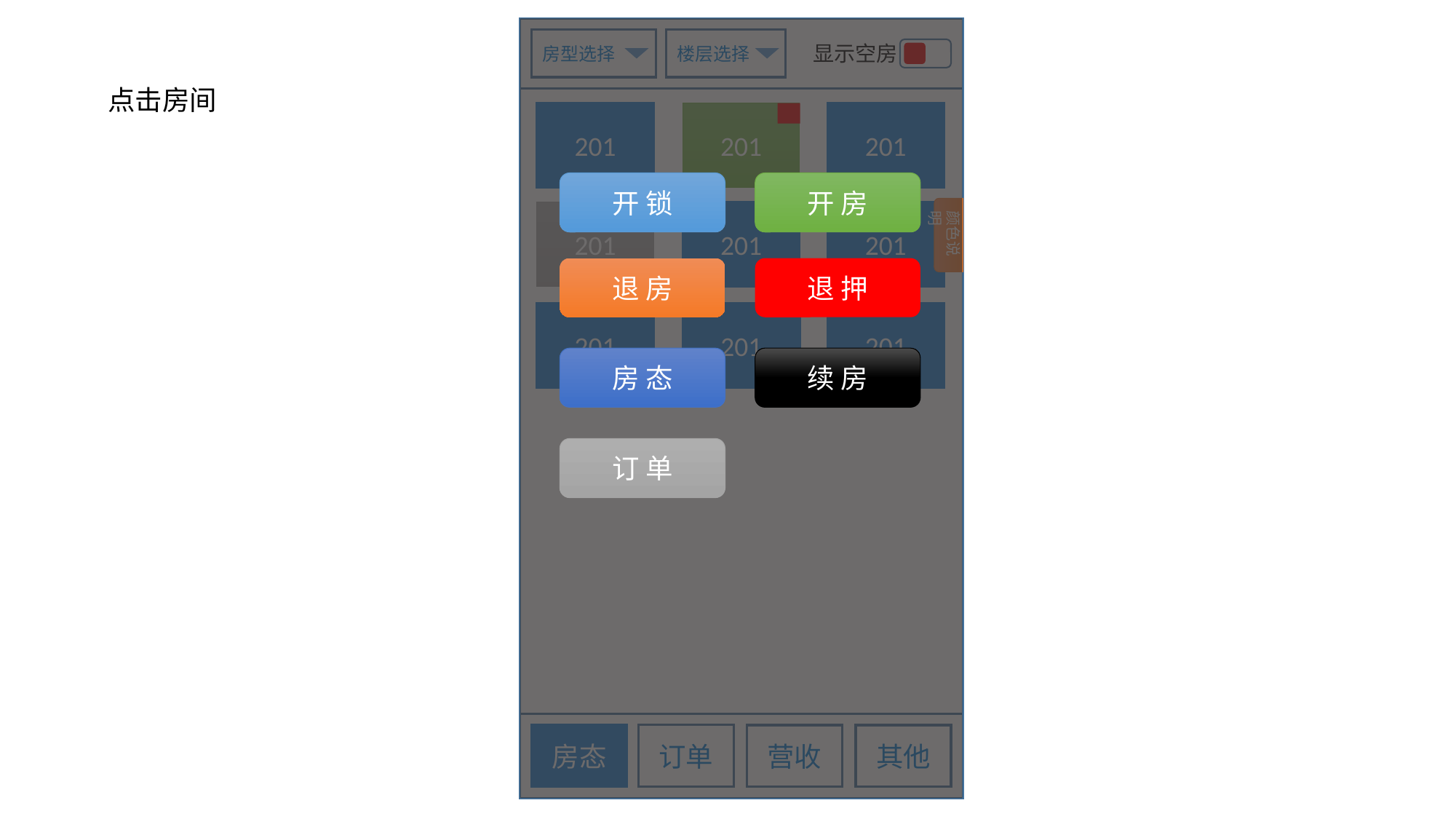

房型选择
楼层选择
显示空房

点击房间
201
201

201
开 锁
开 房
颜色说明
201

201
201

退 房
退 押
201
201
201
房 态
续 房
订 单

房态
订单
营收
其他